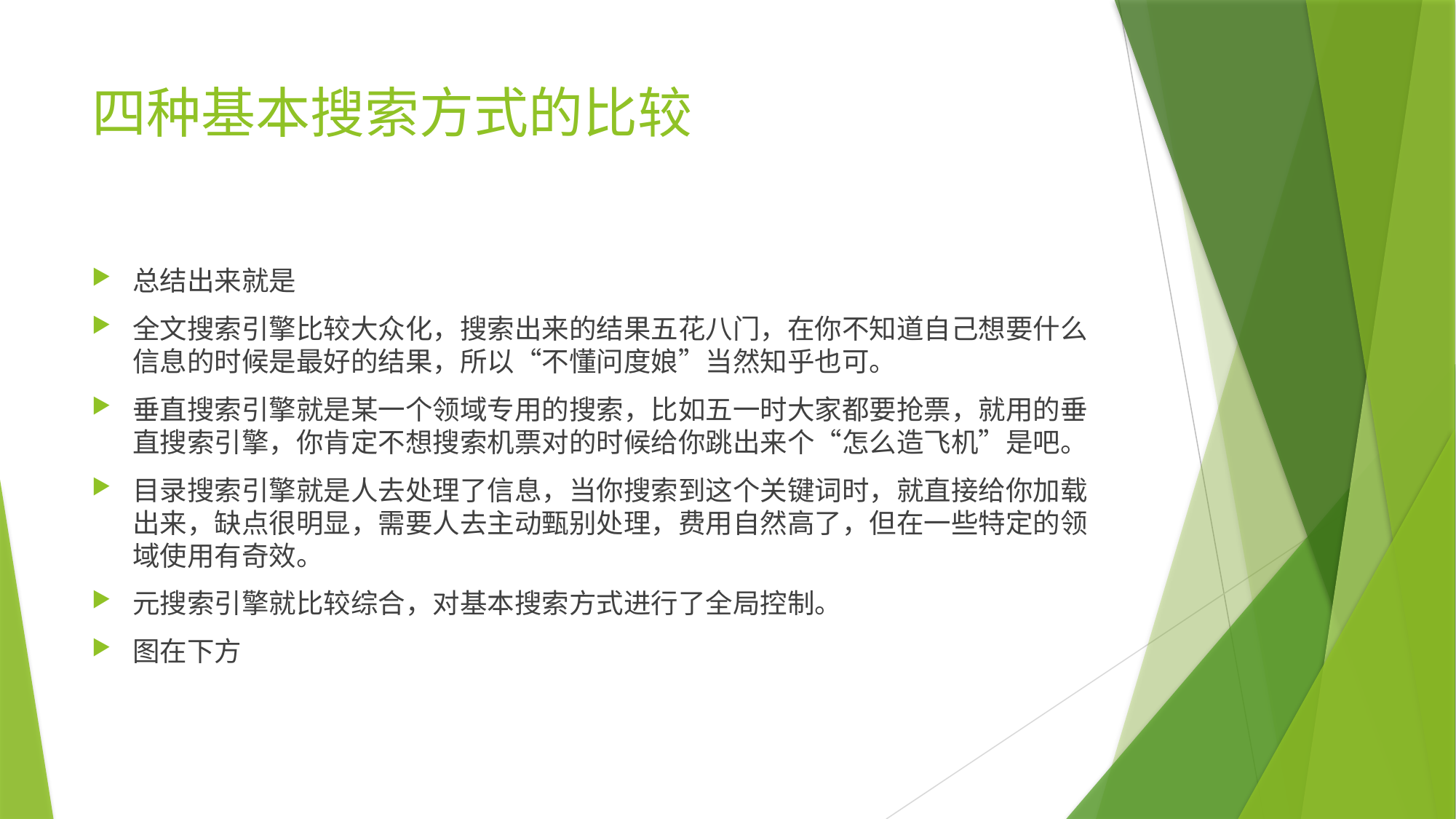

# 四种基本搜索方式的比较
总结出来就是
全文搜索引擎比较大众化，搜索出来的结果五花八门，在你不知道自己想要什么信息的时候是最好的结果，所以“不懂问度娘”当然知乎也可。
垂直搜索引擎就是某一个领域专用的搜索，比如五一时大家都要抢票，就用的垂直搜索引擎，你肯定不想搜索机票对的时候给你跳出来个“怎么造飞机”是吧。
目录搜索引擎就是人去处理了信息，当你搜索到这个关键词时，就直接给你加载出来，缺点很明显，需要人去主动甄别处理，费用自然高了，但在一些特定的领域使用有奇效。
元搜索引擎就比较综合，对基本搜索方式进行了全局控制。
图在下方